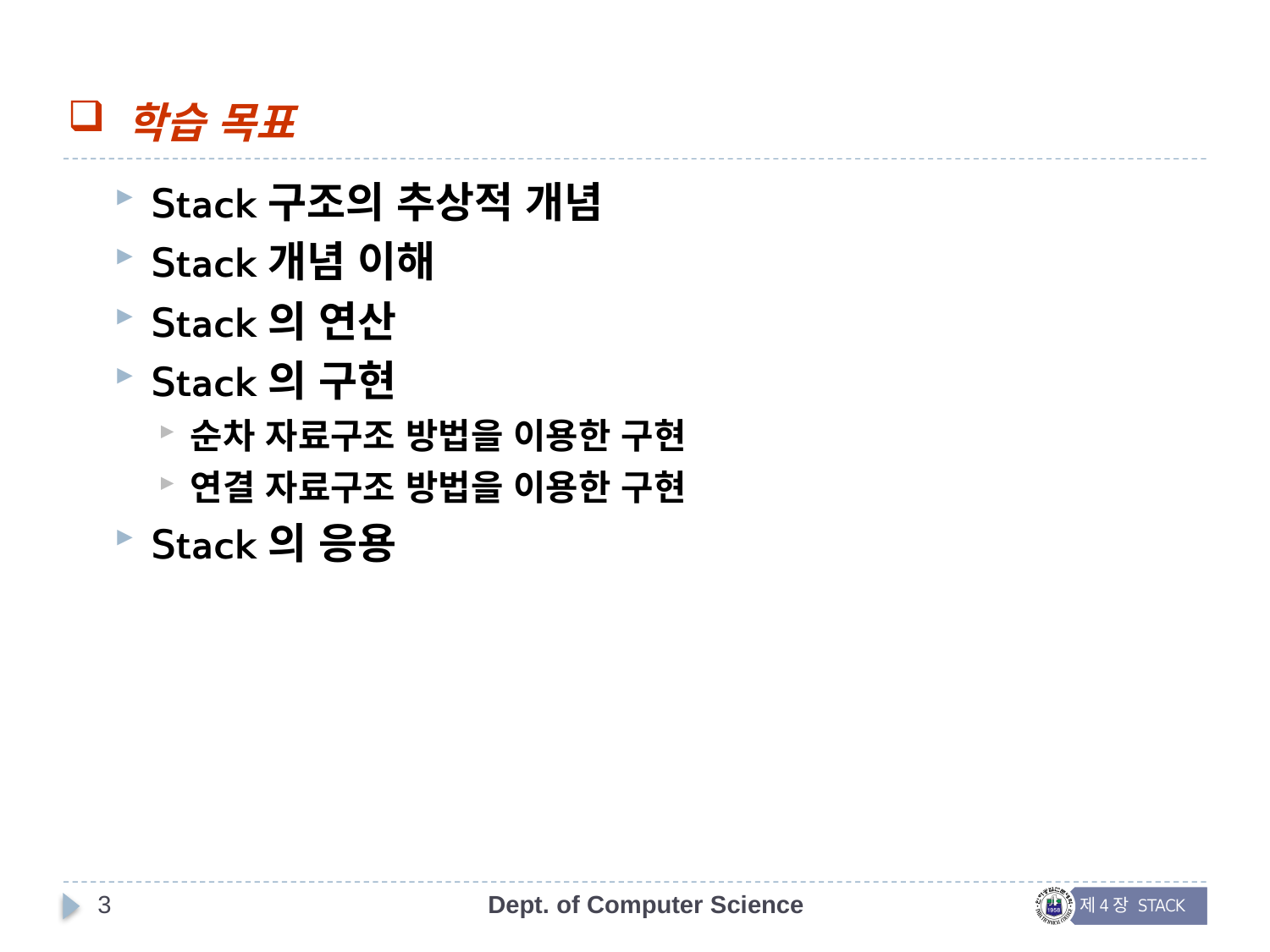

# 학습 목표
Stack구조의 추상적 개념
Stack개념 이해
Stack의 연산
Stack의 구현
순차 자료구조 방법을 이용한 구현
연결 자료구조 방법을 이용한 구현
Stack의 응용

3
Dept. of Computer Science